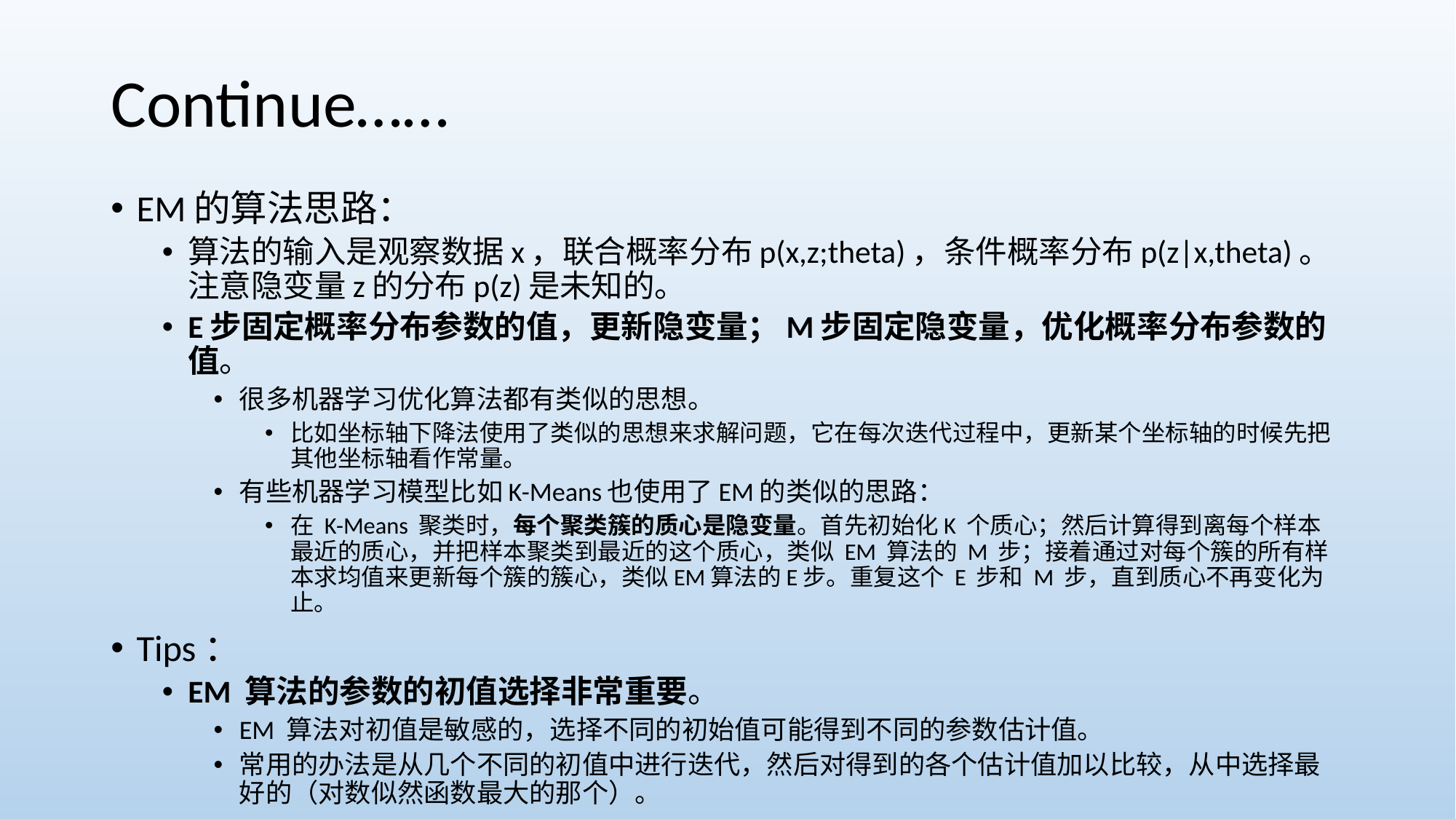

# Continue……
EM的算法思路：
算法的输入是观察数据x，联合概率分布p(x,z;theta)，条件概率分布p(z|x,theta)。注意隐变量z的分布p(z)是未知的。
E步固定概率分布参数的值，更新隐变量；M步固定隐变量，优化概率分布参数的值。
很多机器学习优化算法都有类似的思想。
比如坐标轴下降法使用了类似的思想来求解问题，它在每次迭代过程中，更新某个坐标轴的时候先把其他坐标轴看作常量。
有些机器学习模型比如K-Means也使用了EM的类似的思路：
在 K-Means 聚类时，每个聚类簇的质心是隐变量。首先初始化K 个质心；然后计算得到离每个样本最近的质心，并把样本聚类到最近的这个质心，类似 EM 算法的 M 步；接着通过对每个簇的所有样本求均值来更新每个簇的簇心，类似EM算法的E步。重复这个 E 步和 M 步，直到质心不再变化为止。
Tips：
EM 算法的参数的初值选择非常重要。
EM 算法对初值是敏感的，选择不同的初始值可能得到不同的参数估计值。
常用的办法是从几个不同的初值中进行迭代，然后对得到的各个估计值加以比较，从中选择最好的（对数似然函数最大的那个）。